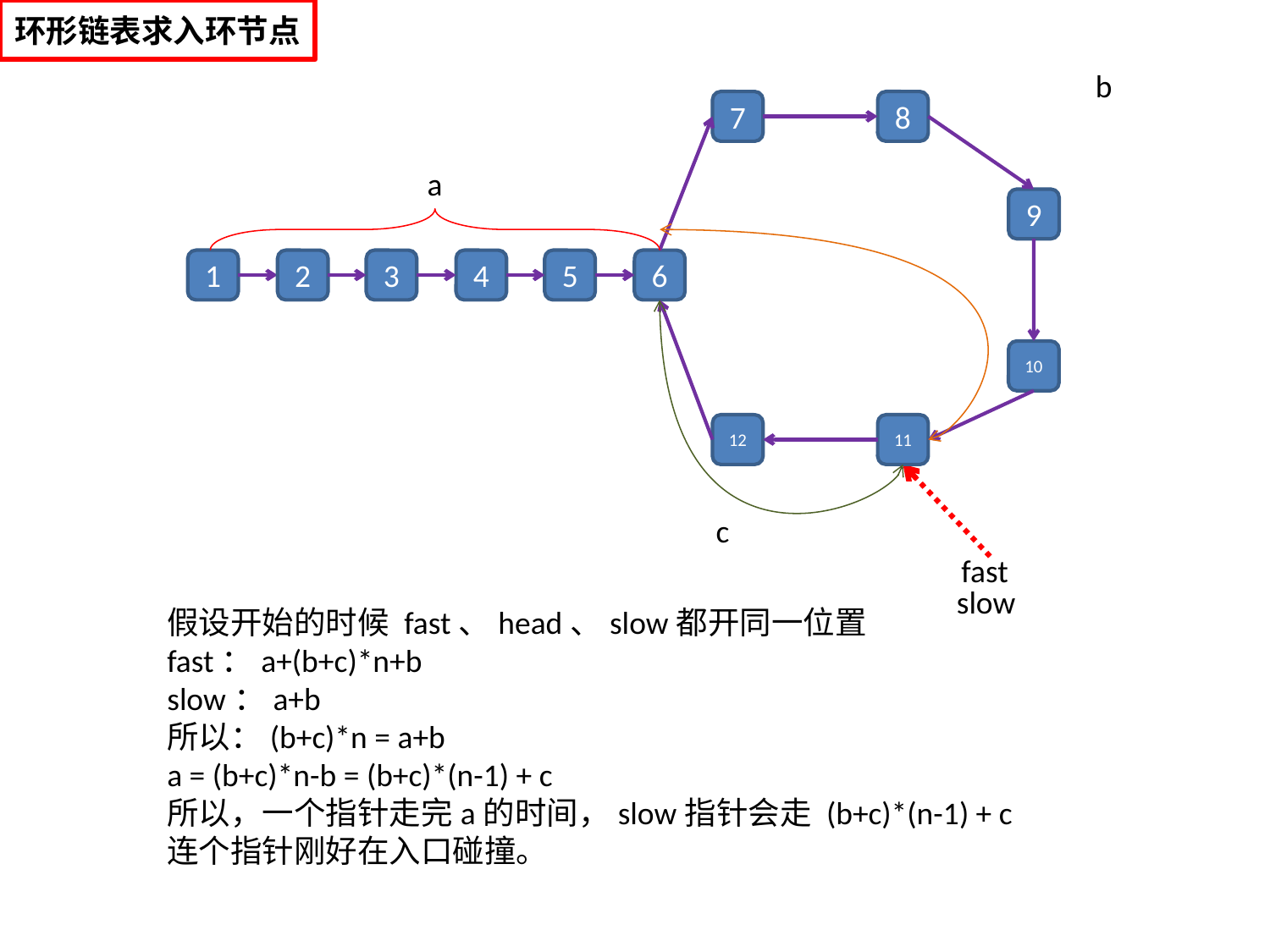

环形链表求入环节点

b
7
8
a
9
1
2
3
4
5
6
10
12
11
c
fast
slow
假设开始的时候 fast、head、slow都开同一位置
fast：a+(b+c)*n+b
slow：a+b
所以：(b+c)*n = a+b
a = (b+c)*n-b = (b+c)*(n-1) + c
所以，一个指针走完a的时间，slow指针会走 (b+c)*(n-1) + c
连个指针刚好在入口碰撞。